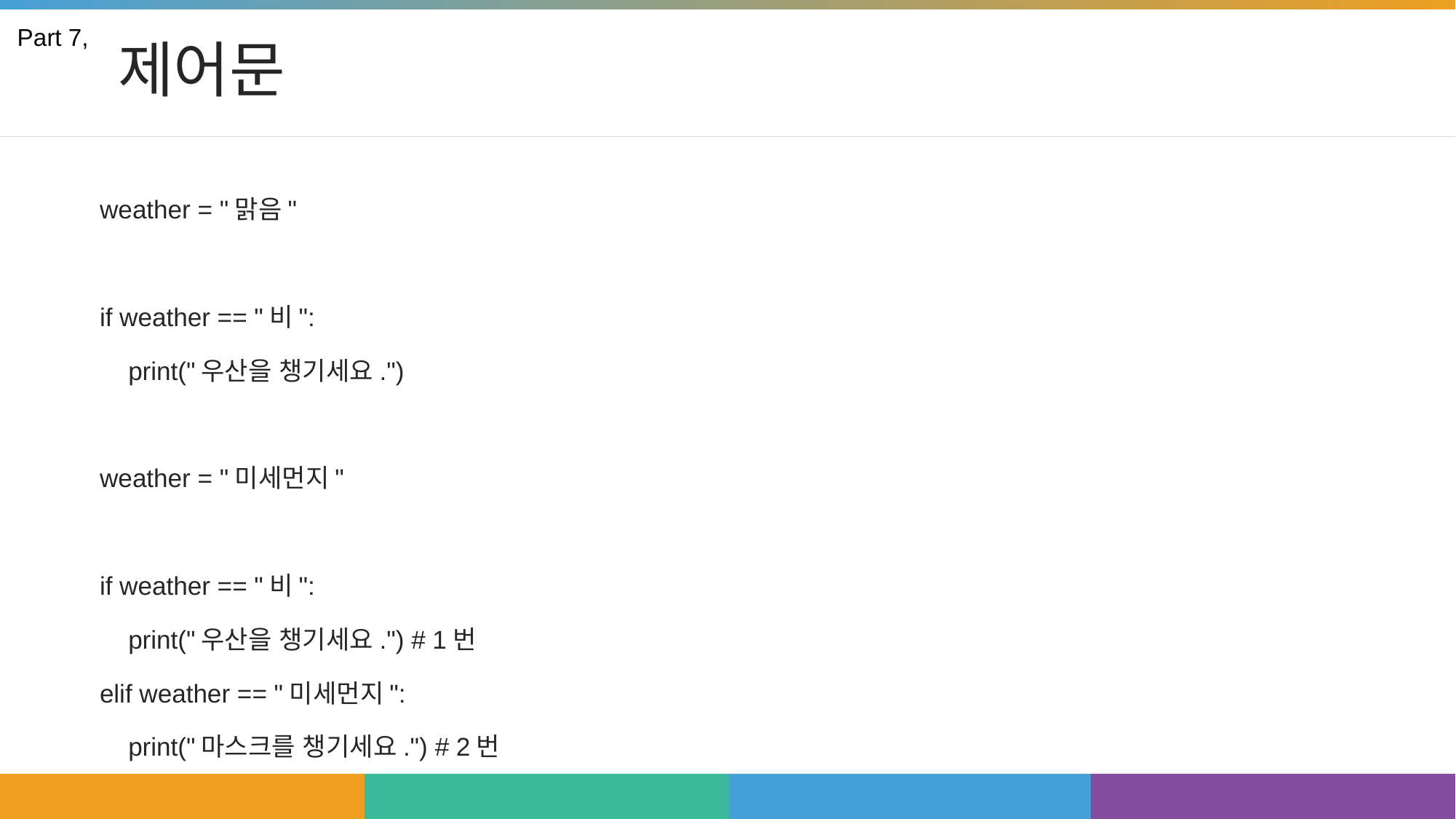

# 제어문
Part 7,
weather = "맑음"

if weather == "비":
    print("우산을 챙기세요.")

weather = "미세먼지"

if weather == "비":
    print("우산을 챙기세요.") # 1번
elif weather == "미세먼지":
    print("마스크를 챙기세요.") # 2번